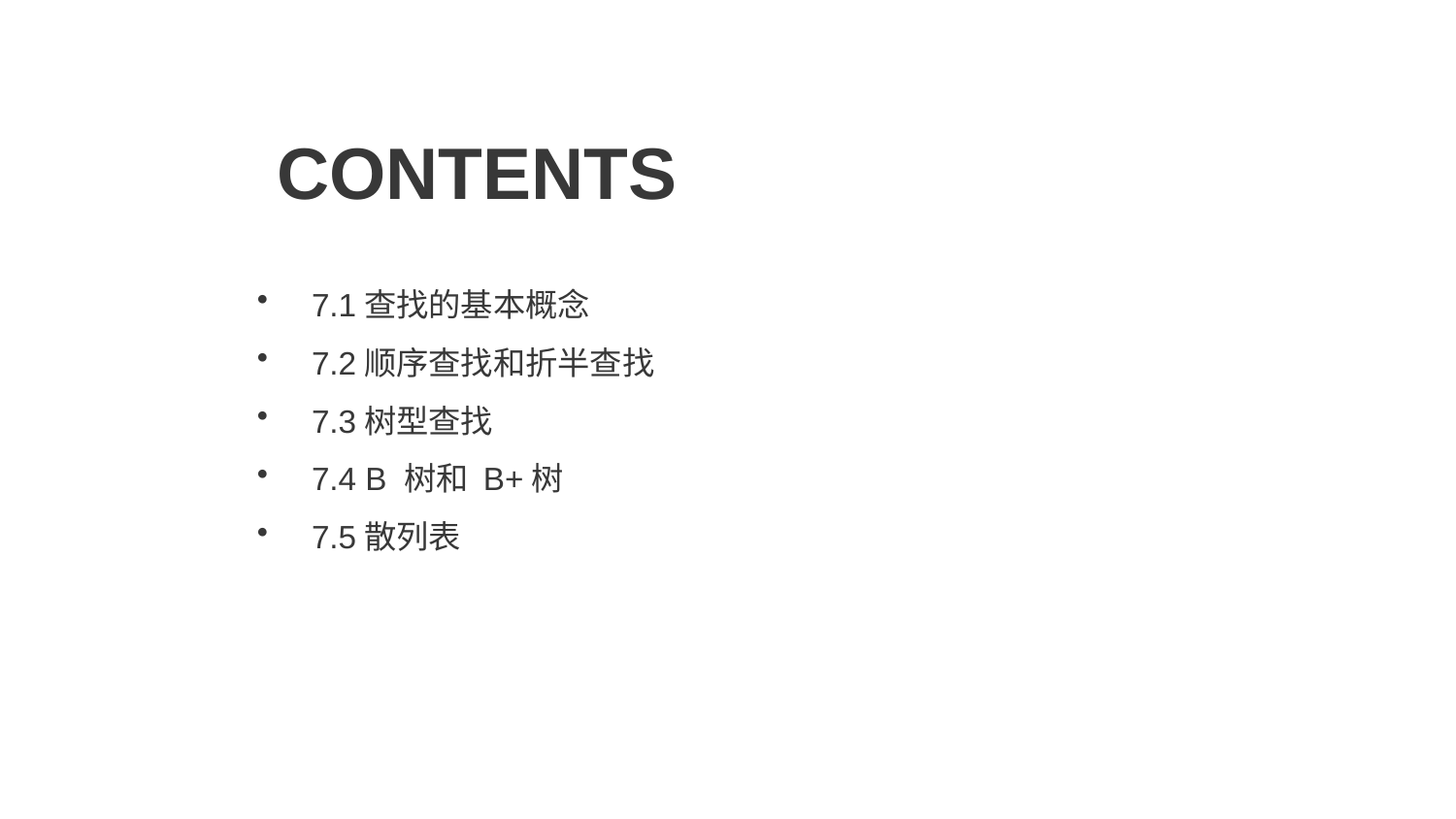

CONTENTS
7.1查找的基本概念
7.2顺序查找和折半查找
7.3树型查找
7.4 B 树和 B+树
7.5散列表